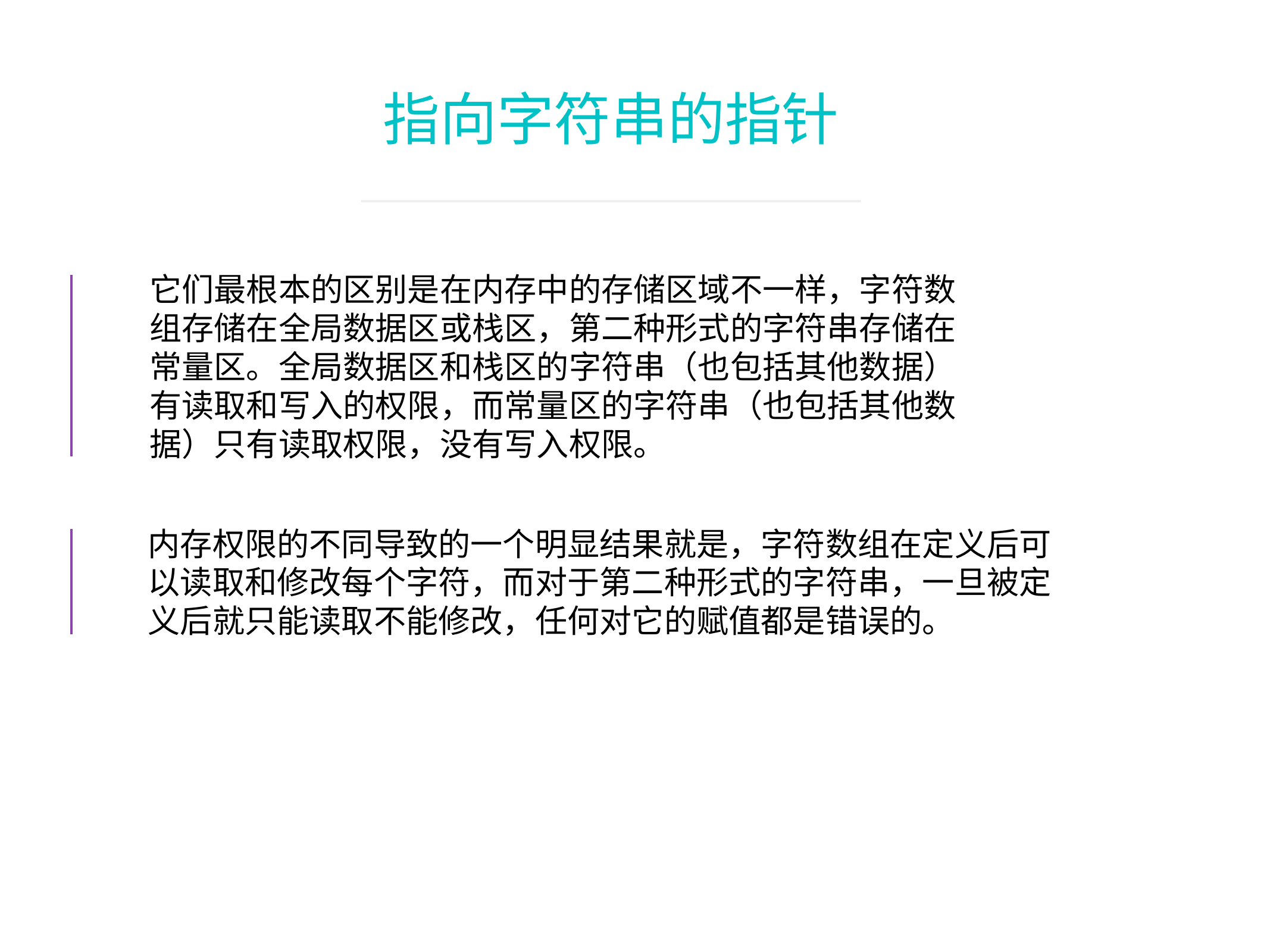

指向字符串的指针

它们最根本的区别是在内存中的存储区域不一样，字符数组存储在全局数据区或栈区，第二种形式的字符串存储在常量区。全局数据区和栈区的字符串（也包括其他数据）有读取和写入的权限，而常量区的字符串（也包括其他数据）只有读取权限，没有写入权限。

内存权限的不同导致的一个明显结果就是，字符数组在定义后可以读取和修改每个字符，而对于第二种形式的字符串，一旦被定义后就只能读取不能修改，任何对它的赋值都是错误的。